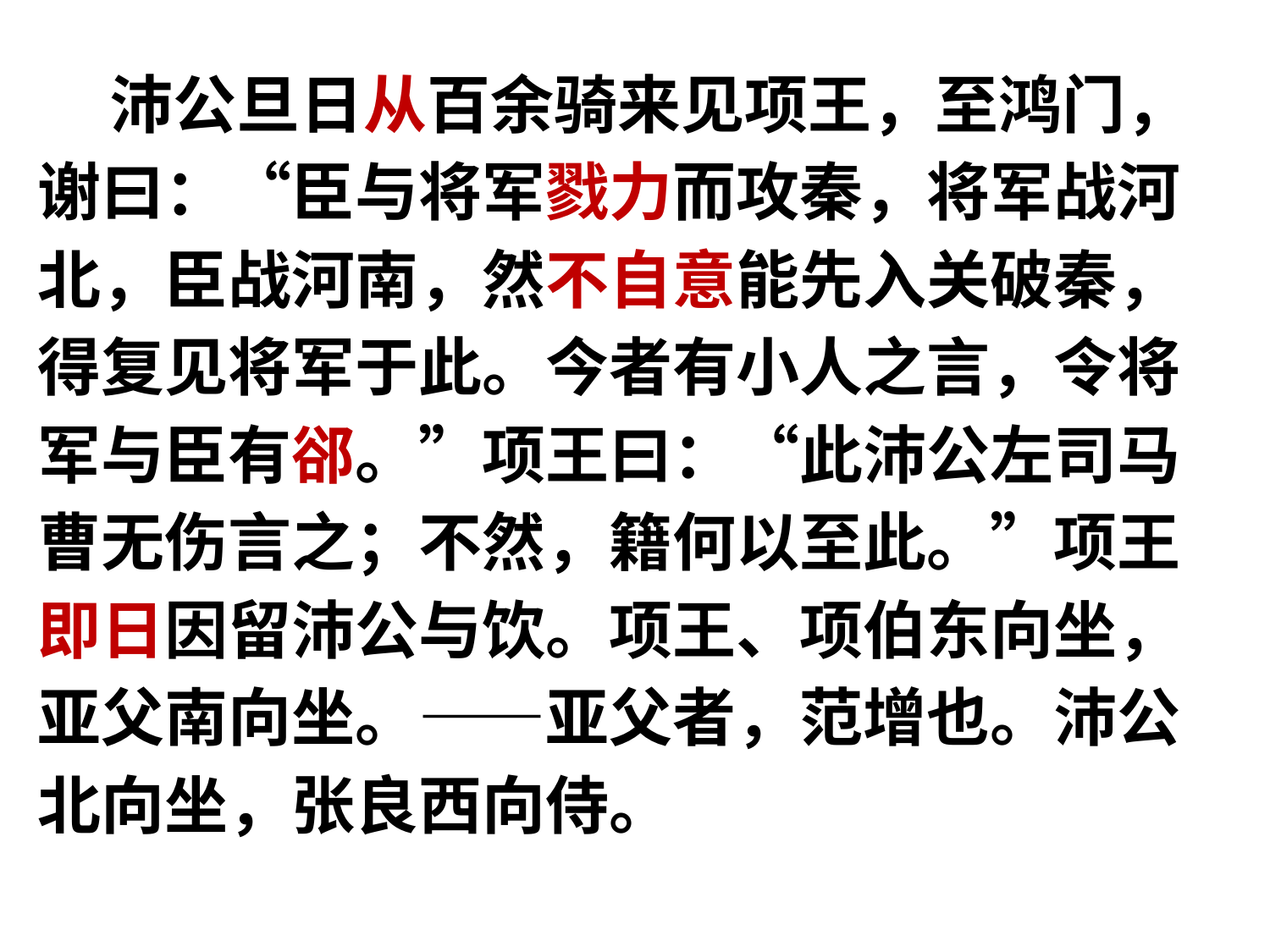

沛公旦日从百余骑来见项王，至鸿门，谢曰：“臣与将军戮力而攻秦，将军战河北，臣战河南，然不自意能先入关破秦，得复见将军于此。今者有小人之言，令将军与臣有郤。”项王曰：“此沛公左司马曹无伤言之；不然，籍何以至此。”项王即日因留沛公与饮。项王、项伯东向坐，亚父南向坐。——亚父者，范增也。沛公北向坐，张良西向侍。